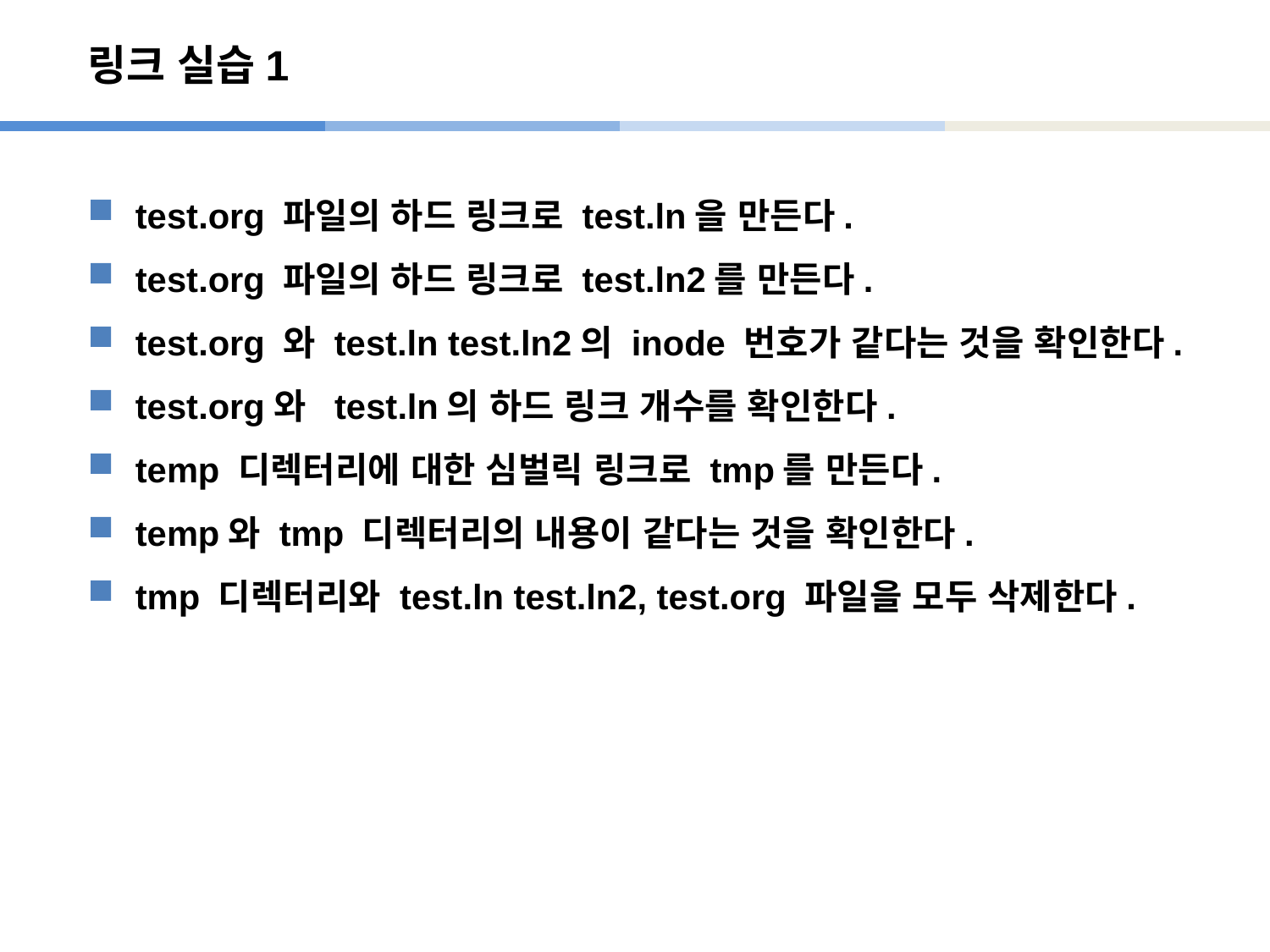

# 링크 실습1
test.org 파일의 하드 링크로 test.ln을 만든다.
test.org 파일의 하드 링크로 test.ln2를 만든다.
test.org 와 test.ln test.ln2의 inode 번호가 같다는 것을 확인한다.
test.org와  test.ln의 하드 링크 개수를 확인한다.
temp 디렉터리에 대한 심벌릭 링크로 tmp를 만든다.
temp와 tmp 디렉터리의 내용이 같다는 것을 확인한다.
tmp 디렉터리와 test.ln test.ln2, test.org 파일을 모두 삭제한다.